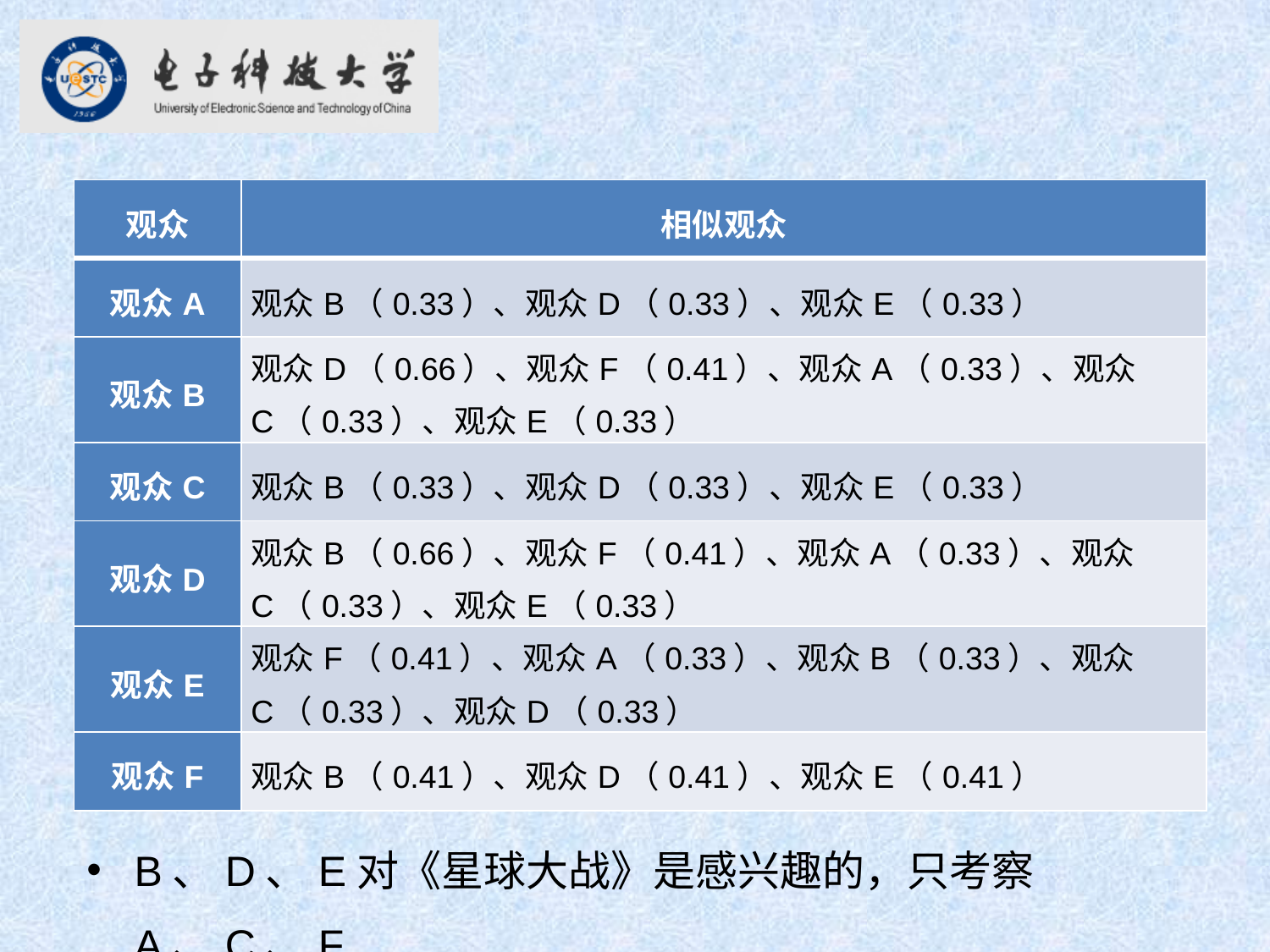

B、D、E对《星球大战》是感兴趣的，只考察A、C、F
| 观众 | 相似观众 |
| --- | --- |
| 观众A | 观众B（0.33）、观众D（0.33）、观众E（0.33） |
| 观众B | 观众D（0.66）、观众F（0.41）、观众A（0.33）、观众C（0.33）、观众E（0.33） |
| 观众C | 观众B（0.33）、观众D（0.33）、观众E（0.33） |
| 观众D | 观众B（0.66）、观众F（0.41）、观众A（0.33）、观众C（0.33）、观众E（0.33） |
| 观众E | 观众F（0.41）、观众A（0.33）、观众B（0.33）、观众C（0.33）、观众D（0.33） |
| 观众F | 观众B（0.41）、观众D（0.41）、观众E（0.41） |